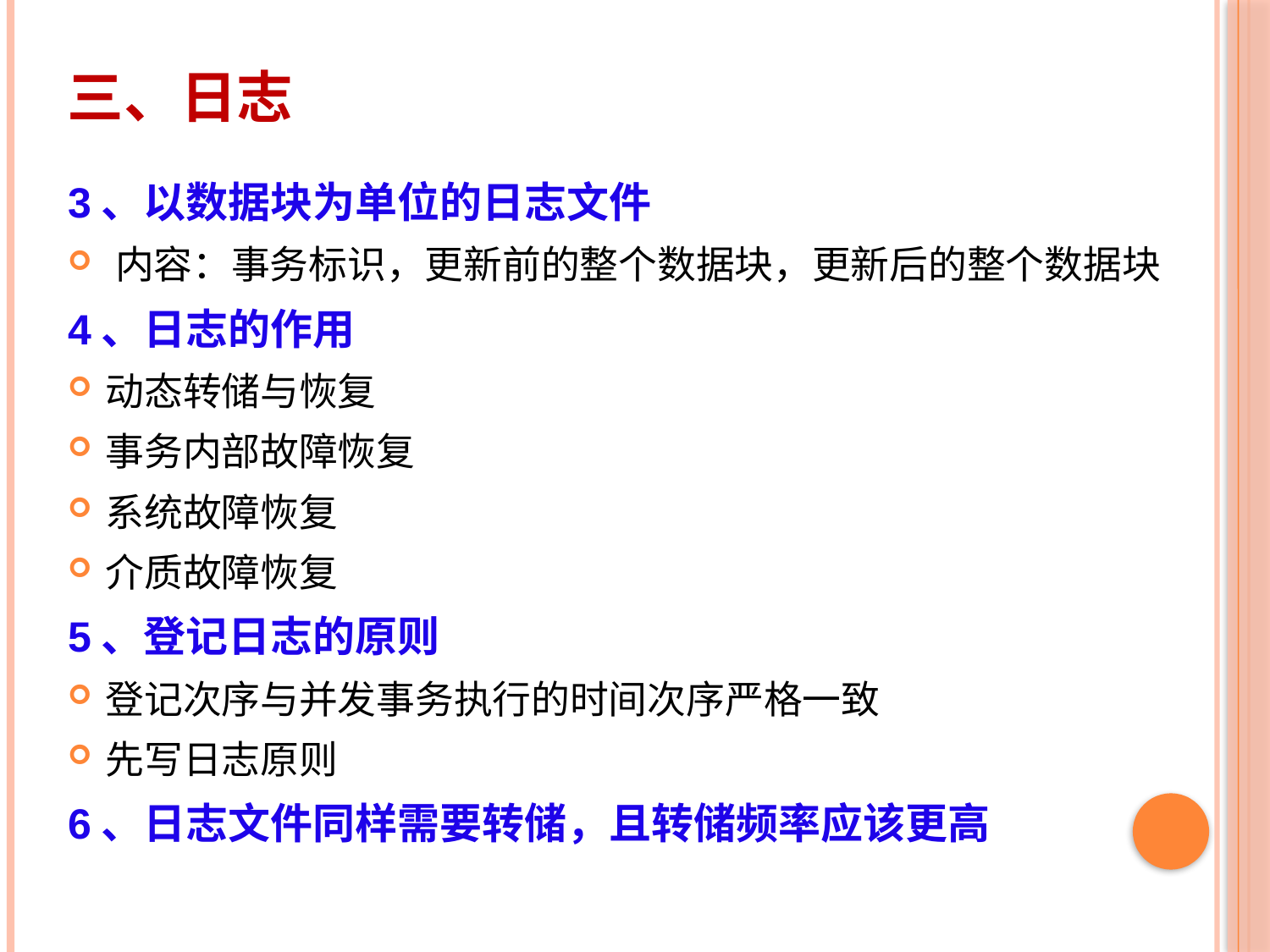

# 三、日志
3、以数据块为单位的日志文件
内容：事务标识，更新前的整个数据块，更新后的整个数据块
4、日志的作用
动态转储与恢复
事务内部故障恢复
系统故障恢复
介质故障恢复
5、登记日志的原则
登记次序与并发事务执行的时间次序严格一致
先写日志原则
6、日志文件同样需要转储，且转储频率应该更高